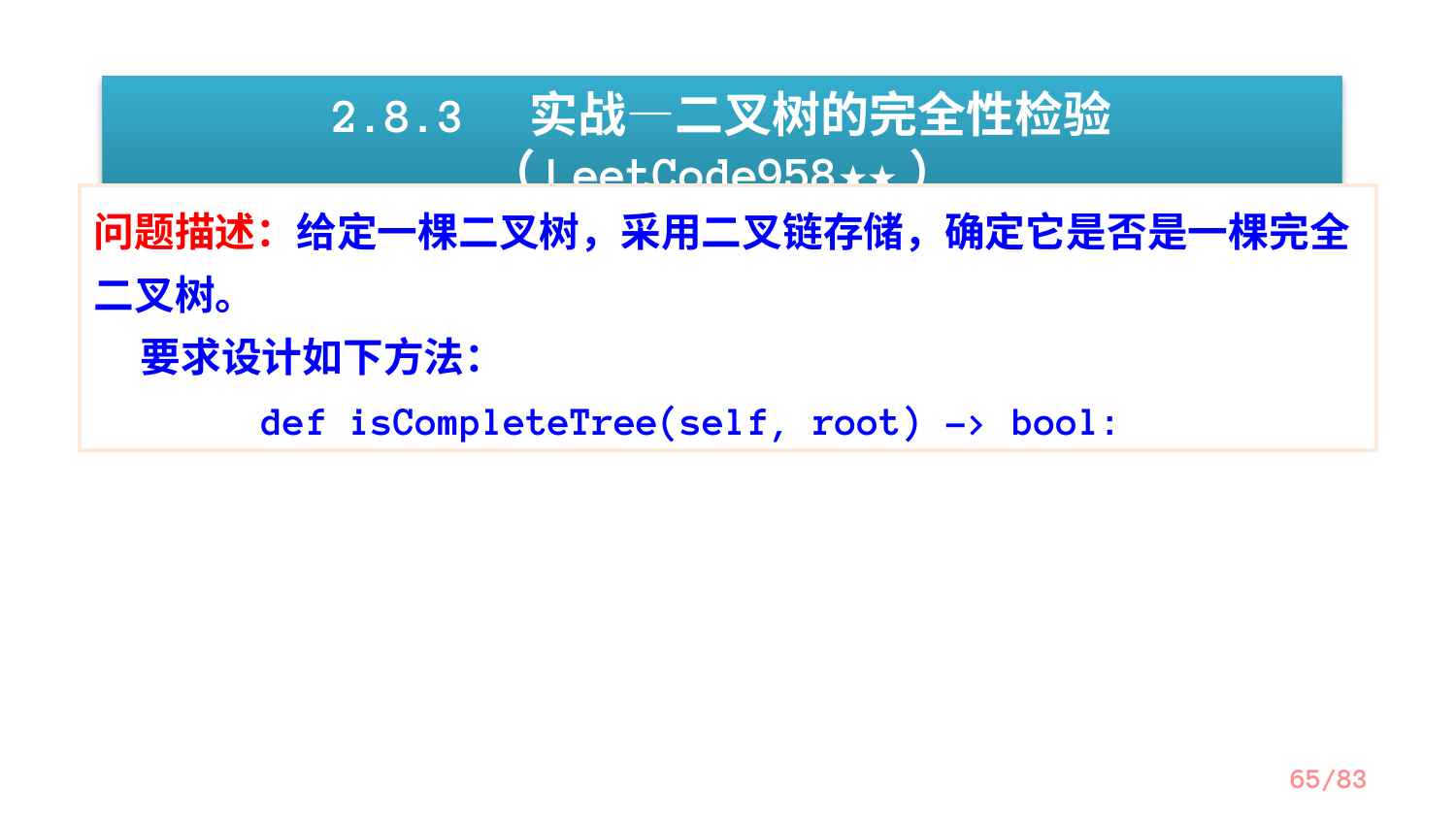

2.8.3  实战—二叉树的完全性检验（LeetCode958★★）
问题描述：给定一棵二叉树，采用二叉链存储，确定它是否是一棵完全二叉树。
    要求设计如下方法：
	 def isCompleteTree(self, root) -> bool:
65/83